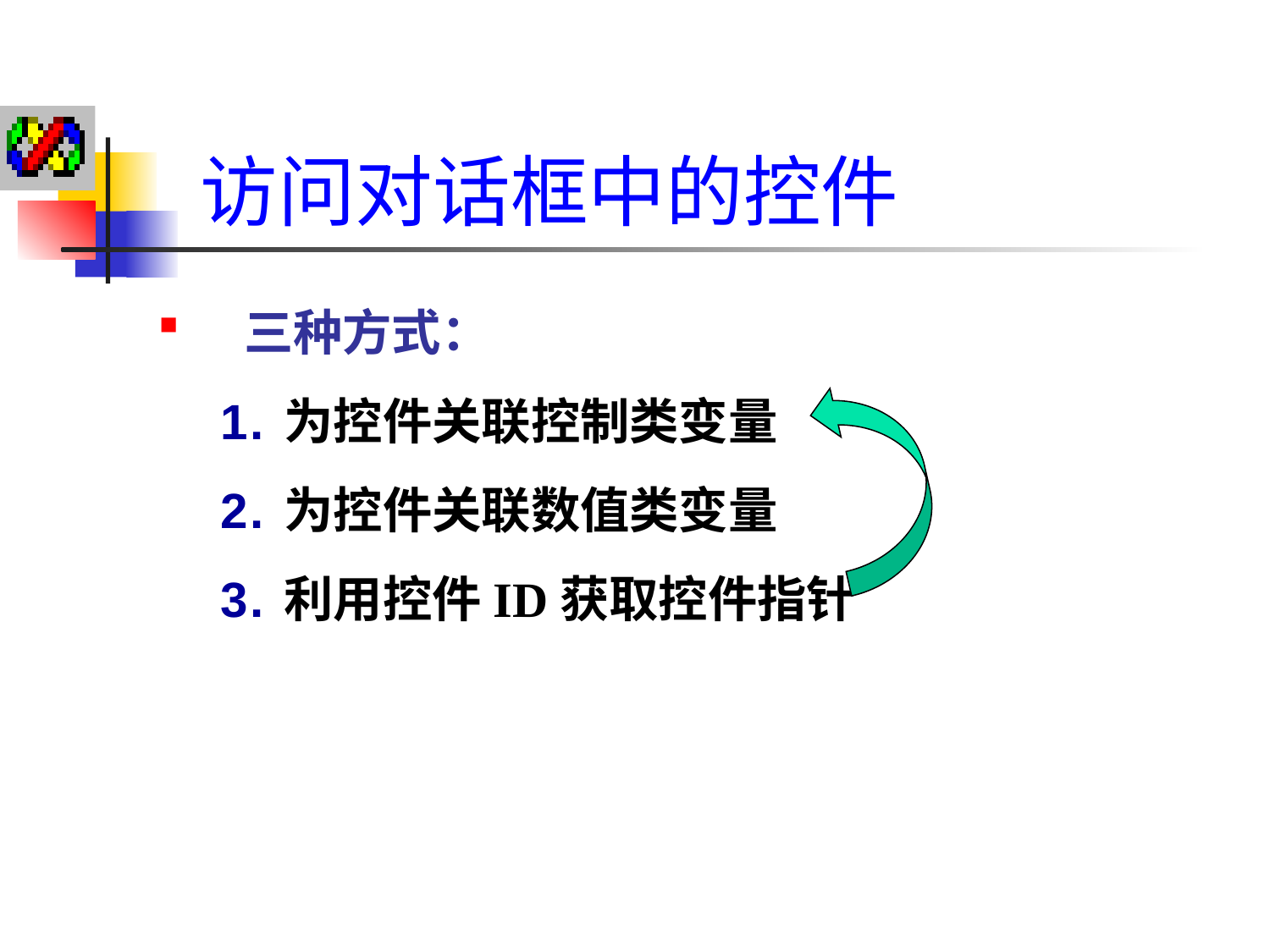

访问对话框中的控件
 三种方式：
为控件关联控制类变量
为控件关联数值类变量
利用控件ID获取控件指针